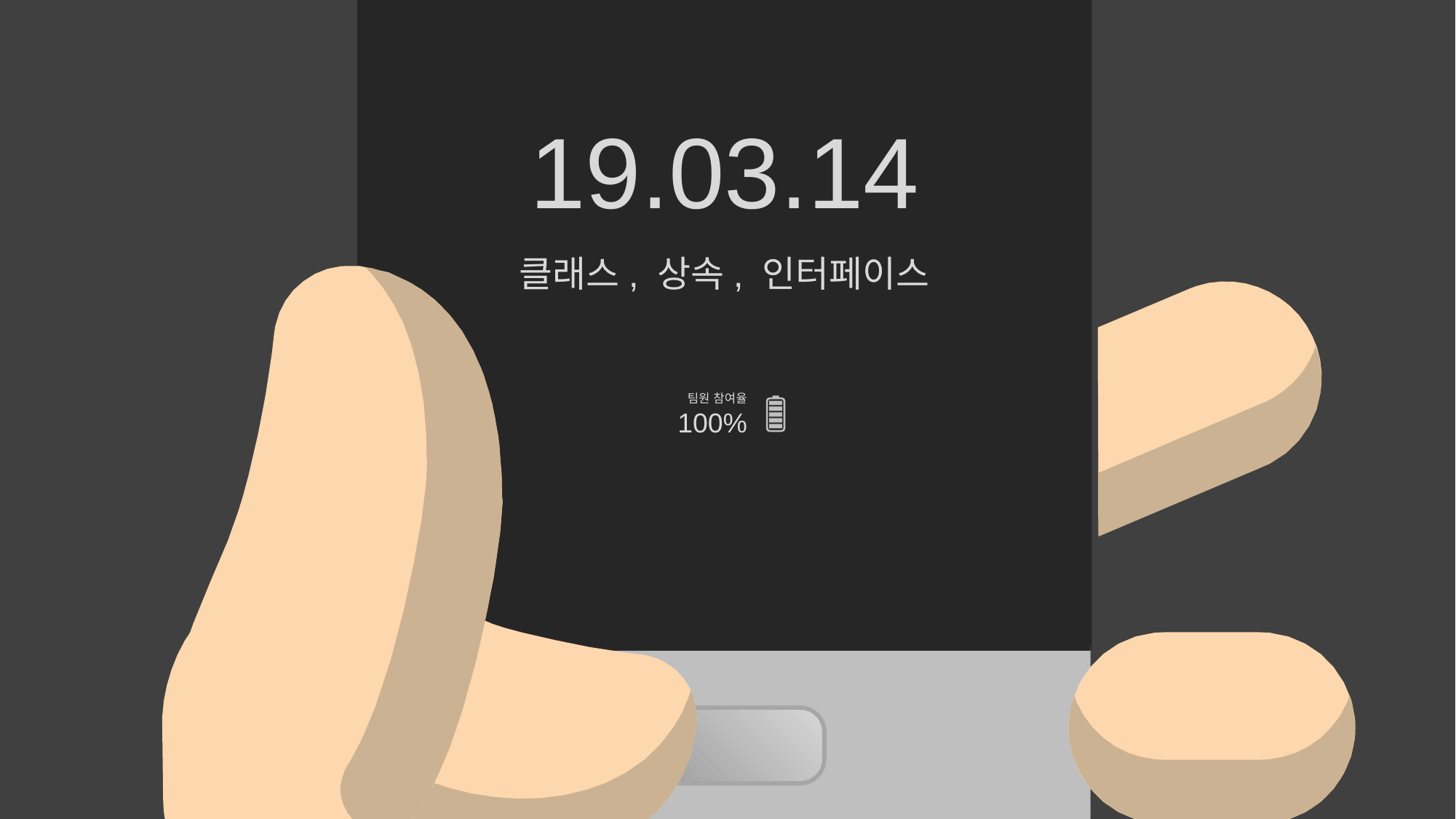

19.03.14
클래스, 상속, 인터페이스

팀원 참여율
100%